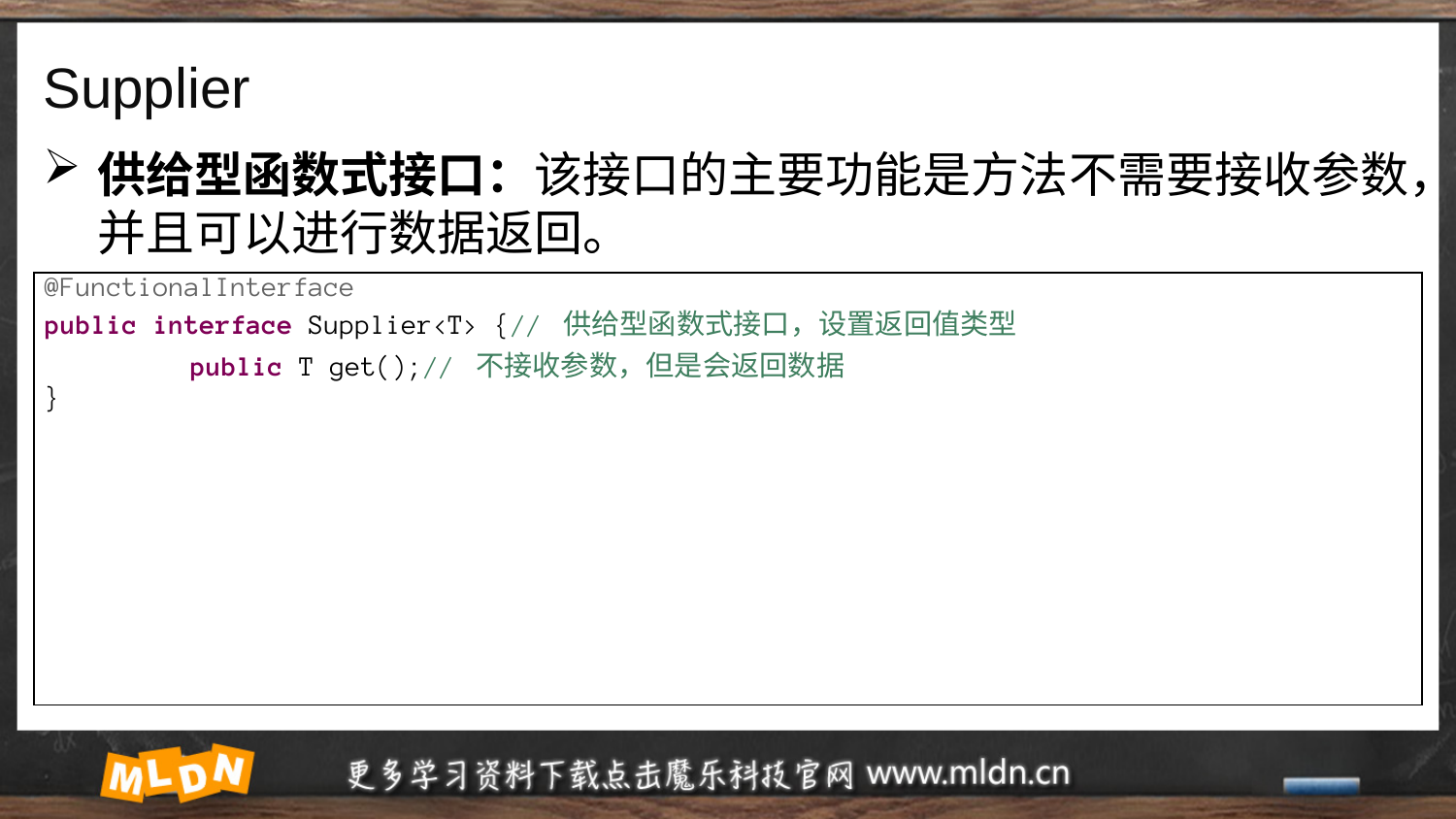

# Supplier
供给型函数式接口：该接口的主要功能是方法不需要接收参数，并且可以进行数据返回。
| @FunctionalInterface public interface Supplier<T> {// 供给型函数式接口，设置返回值类型 public T get();// 不接收参数，但是会返回数据 } |
| --- |